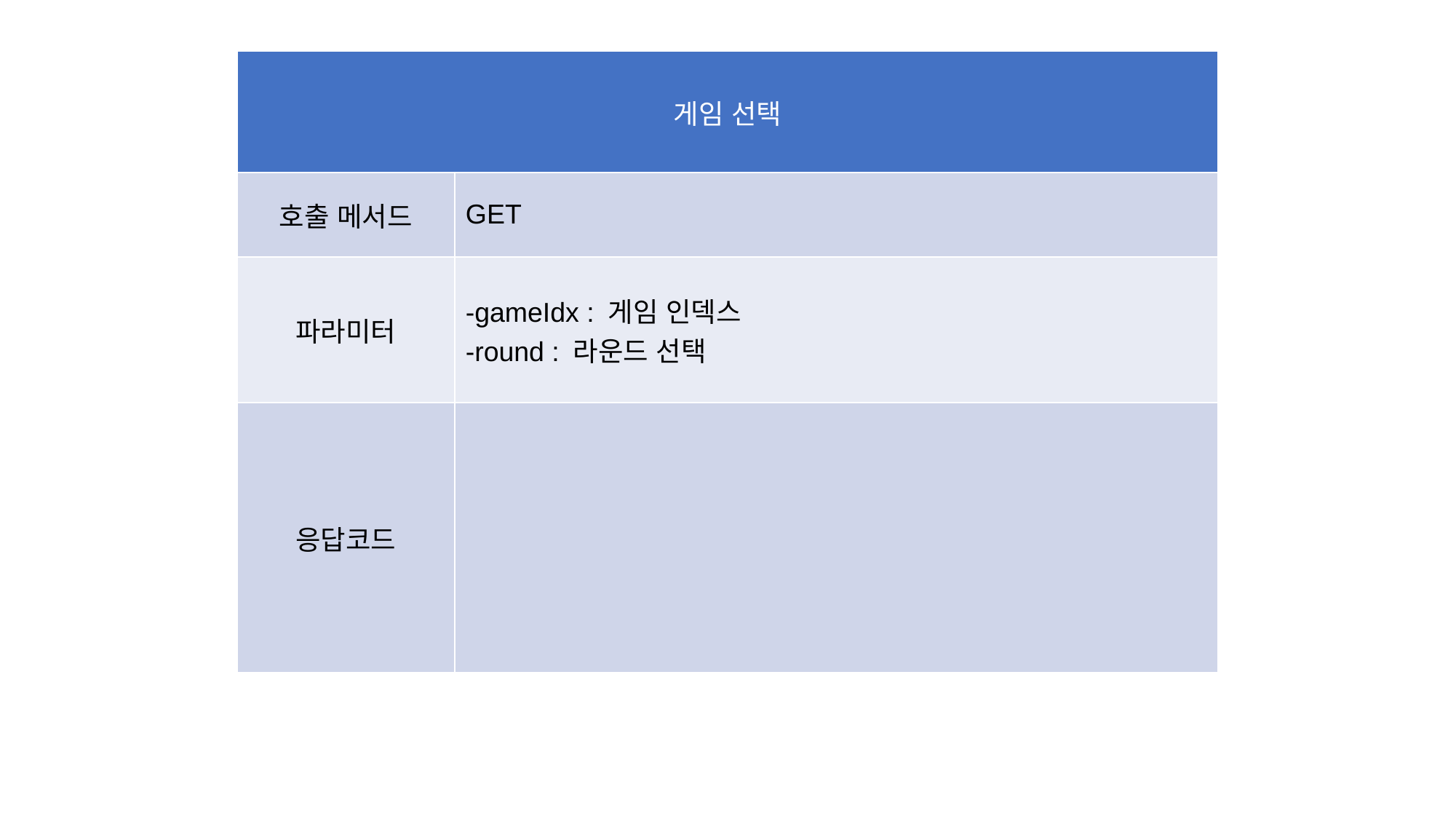

| 게임 선택 |  |
| --- | --- |
| 호출 메서드 | GET |
| 파라미터 | -gameIdx : 게임 인덱스 -round : 라운드 선택 |
| 응답코드 |  |